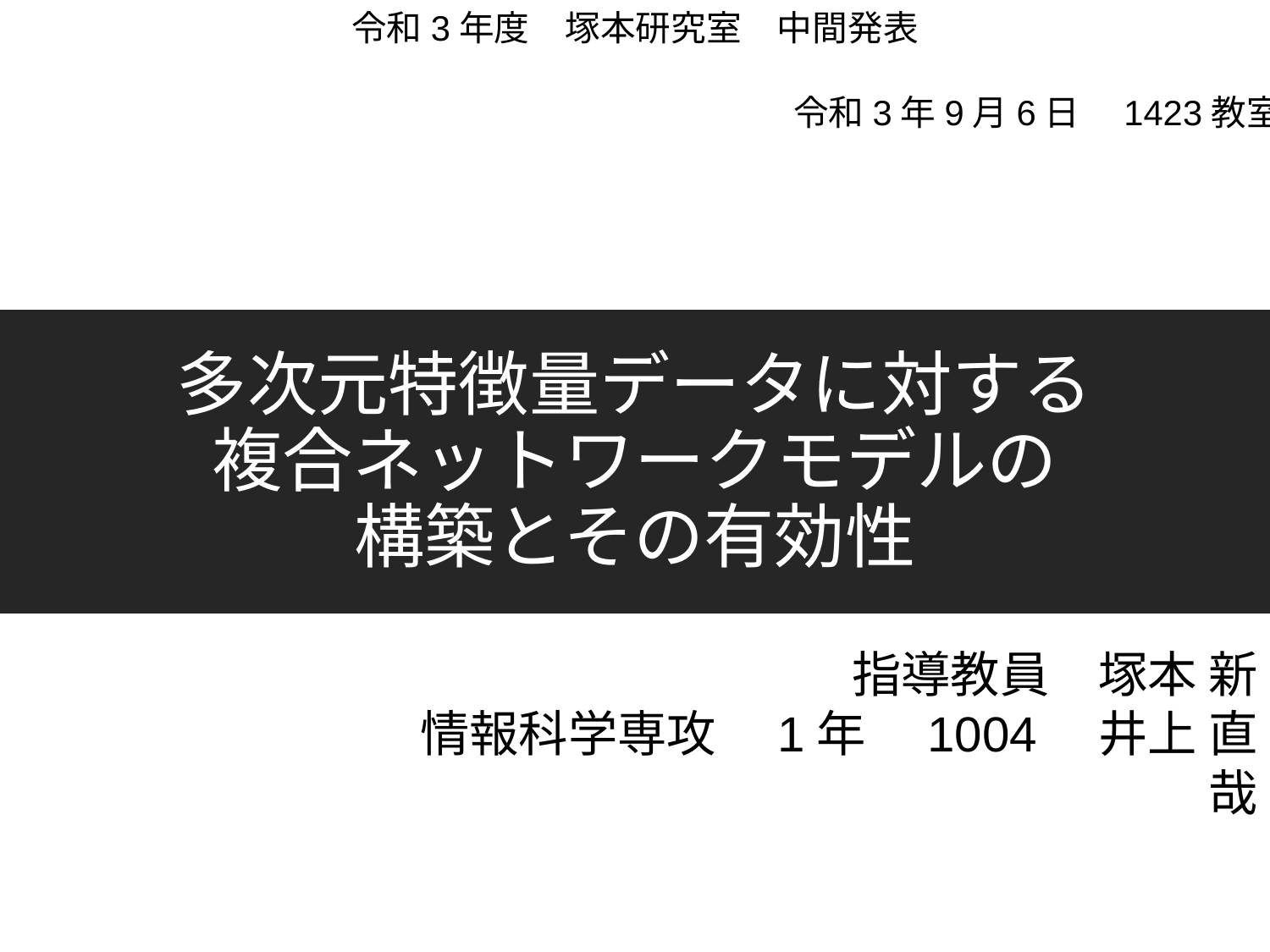

令和3年度　塚本研究室　中間発表

令和3年9月6日　1423教室
# 多次元特徴量データに対する 複合ネットワークモデルの 構築とその有効性
指導教員　塚本 新
情報科学専攻　1年　1004　井上 直哉